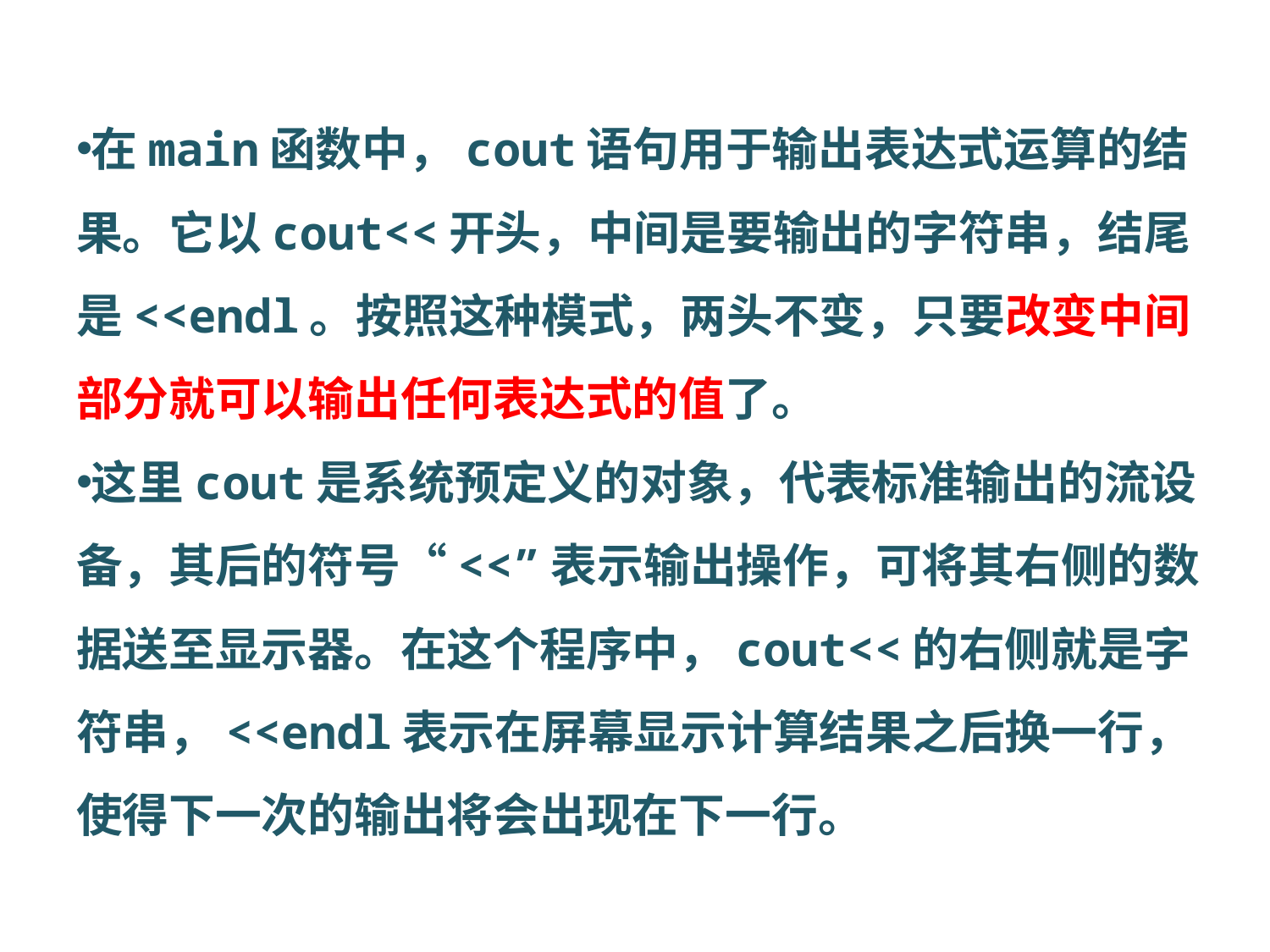

在main函数中，cout语句用于输出表达式运算的结果。它以cout<<开头，中间是要输出的字符串，结尾是<<endl。按照这种模式，两头不变，只要改变中间部分就可以输出任何表达式的值了。
这里cout是系统预定义的对象，代表标准输出的流设备，其后的符号“<<”表示输出操作，可将其右侧的数据送至显示器。在这个程序中，cout<<的右侧就是字符串，<<endl表示在屏幕显示计算结果之后换一行，使得下一次的输出将会出现在下一行。